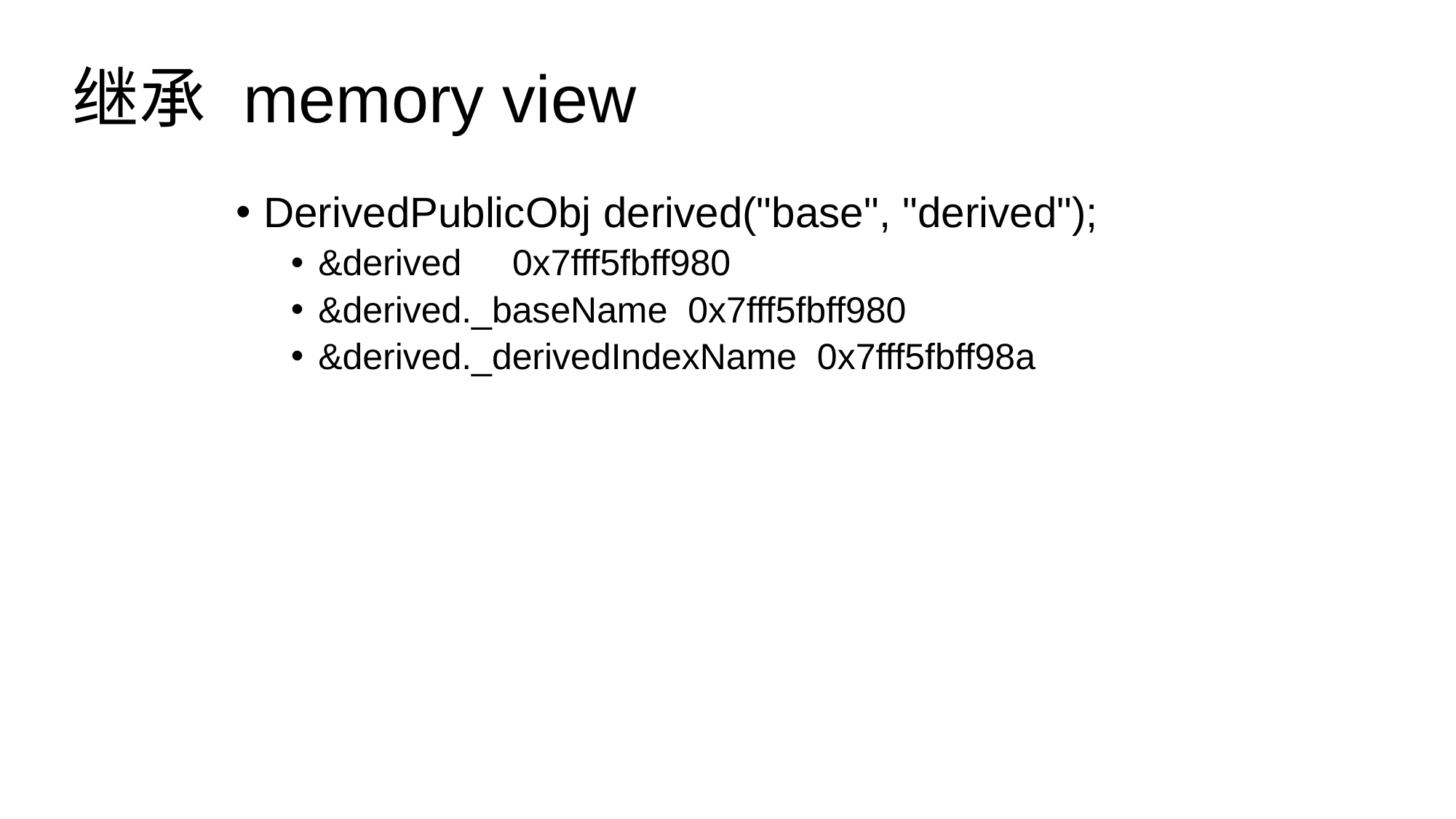

# 继承 memory view
DerivedPublicObj derived("base", "derived");
&derived     0x7fff5fbff980
&derived._baseName  0x7fff5fbff980
&derived._derivedIndexName  0x7fff5fbff98a